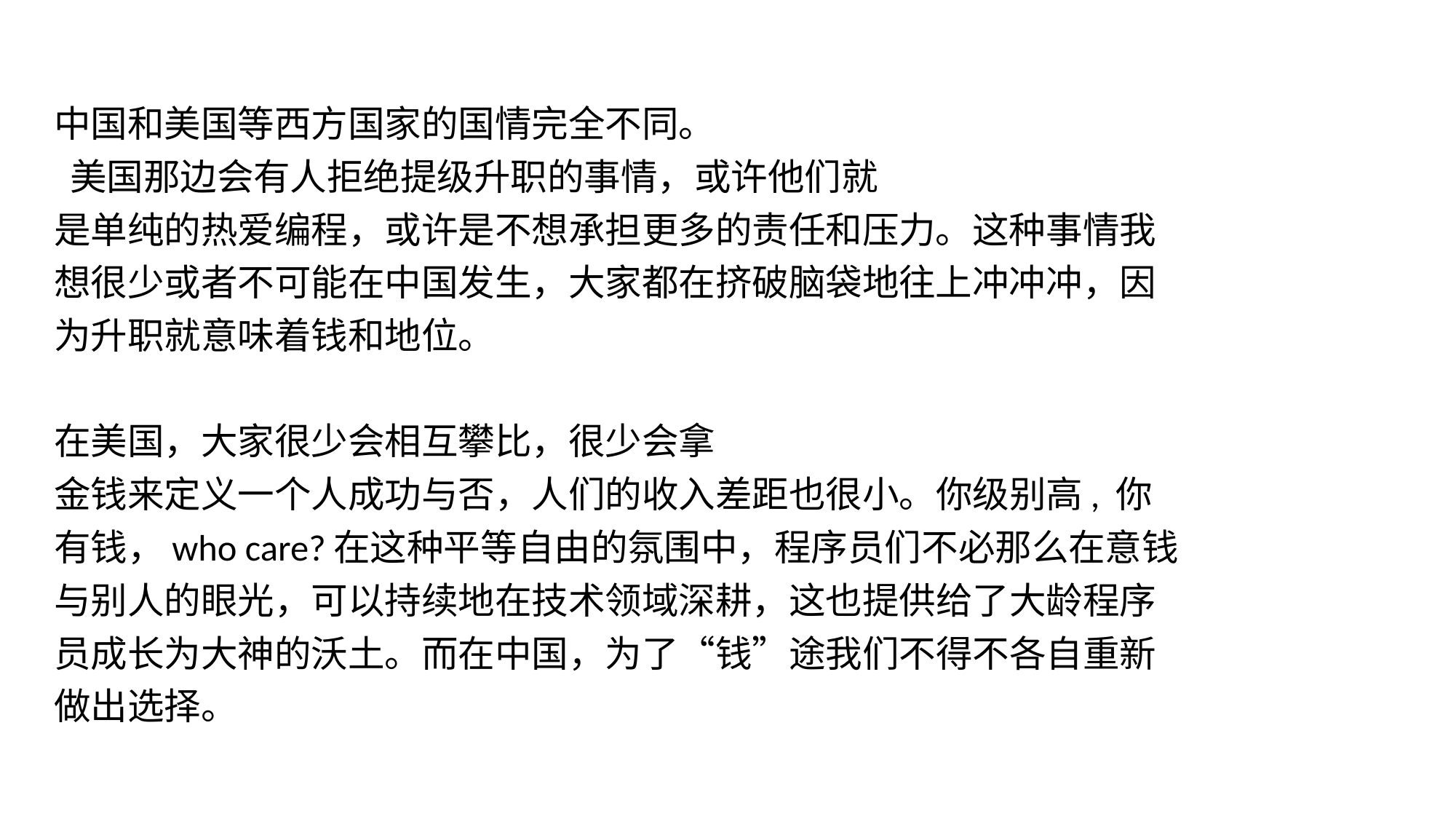

中国和美国等西方国家的国情完全不同。
 美国那边会有人拒绝提级升职的事情，或许他们就
是单纯的热爱编程，或许是不想承担更多的责任和压力。这种事情我
想很少或者不可能在中国发生，大家都在挤破脑袋地往上冲冲冲，因
为升职就意味着钱和地位。

在美国，大家很少会相互攀比，很少会拿
金钱来定义一个人成功与否，人们的收入差距也很小。你级别高, 你
有钱，who care?在这种平等自由的氛围中，程序员们不必那么在意钱
与别人的眼光，可以持续地在技术领域深耕，这也提供给了大龄程序
员成长为大神的沃土。而在中国，为了“钱”途我们不得不各自重新
做出选择。